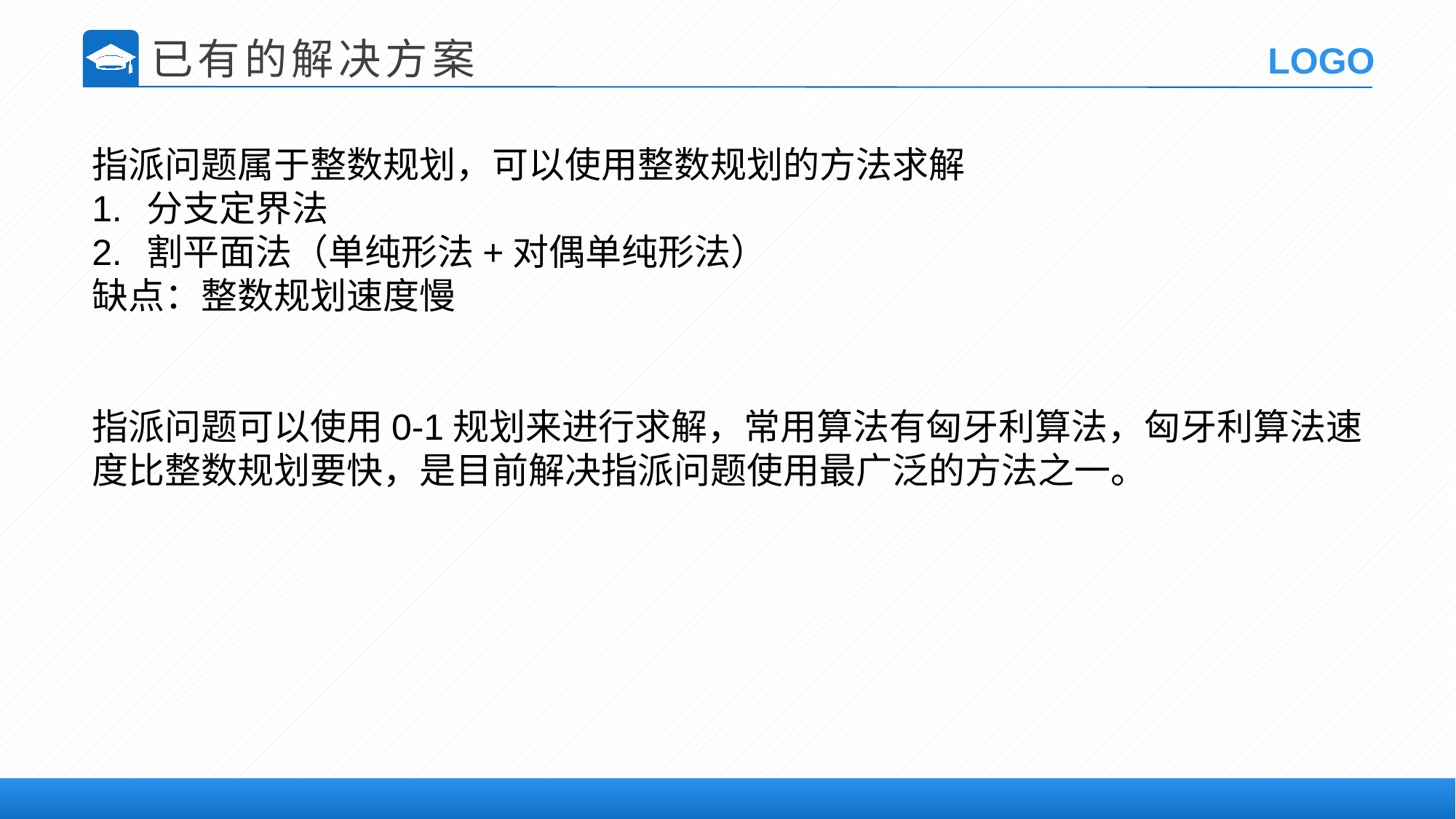

已有的解决方案
指派问题属于整数规划，可以使用整数规划的方法求解
分支定界法
割平面法（单纯形法+对偶单纯形法）
缺点：整数规划速度慢

指派问题可以使用0-1规划来进行求解，常用算法有匈牙利算法，匈牙利算法速度比整数规划要快，是目前解决指派问题使用最广泛的方法之一。